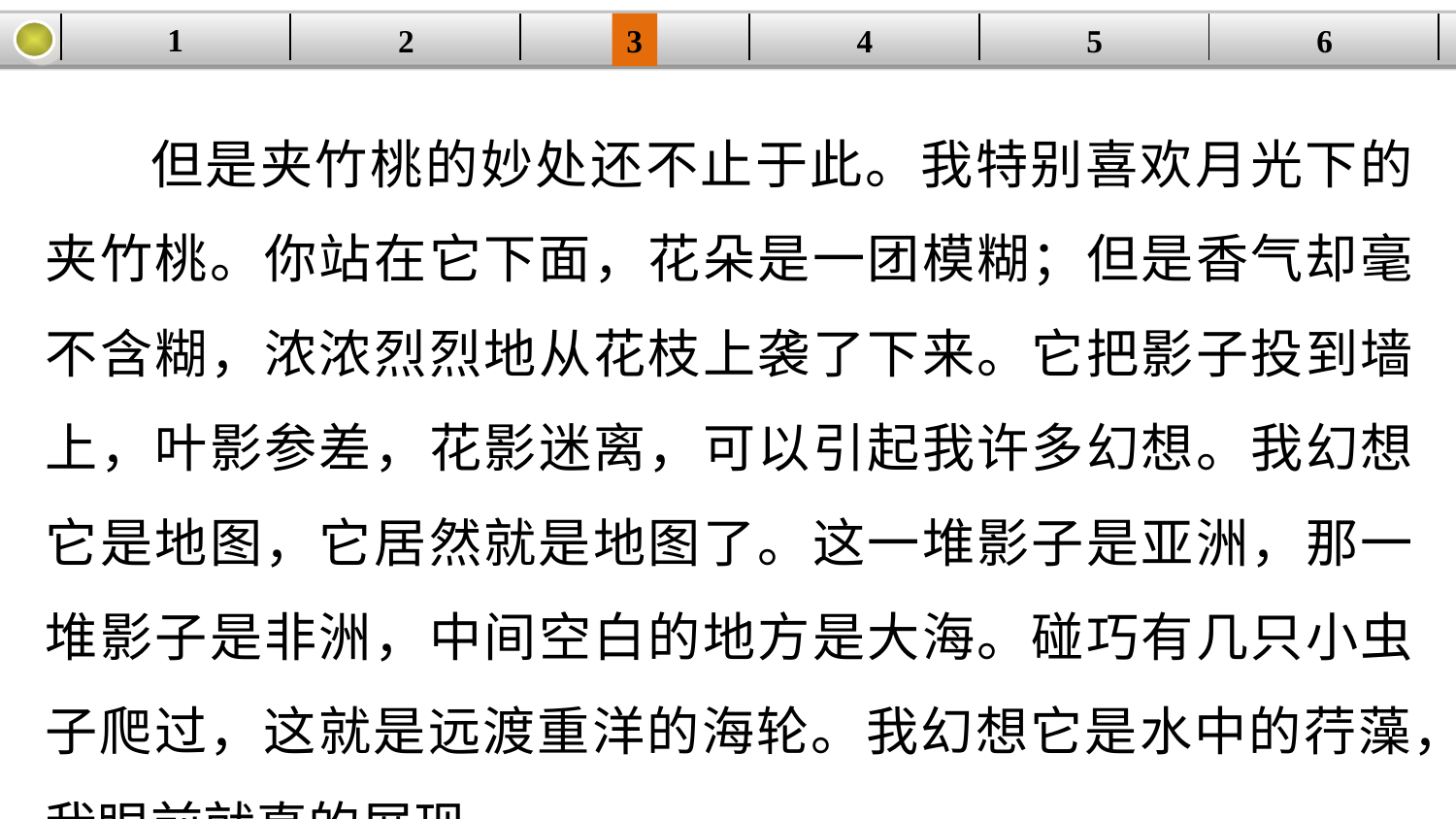

1
2
3
4
|  |  |  |  |  |  |
| --- | --- | --- | --- | --- | --- |
5
6

但是夹竹桃的妙处还不止于此。我特别喜欢月光下的夹竹桃。你站在它下面，花朵是一团模糊；但是香气却毫不含糊，浓浓烈烈地从花枝上袭了下来。它把影子投到墙上，叶影参差，花影迷离，可以引起我许多幻想。我幻想它是地图，它居然就是地图了。这一堆影子是亚洲，那一堆影子是非洲，中间空白的地方是大海。碰巧有几只小虫子爬过，这就是远渡重洋的海轮。我幻想它是水中的荇藻，我眼前就真的展现